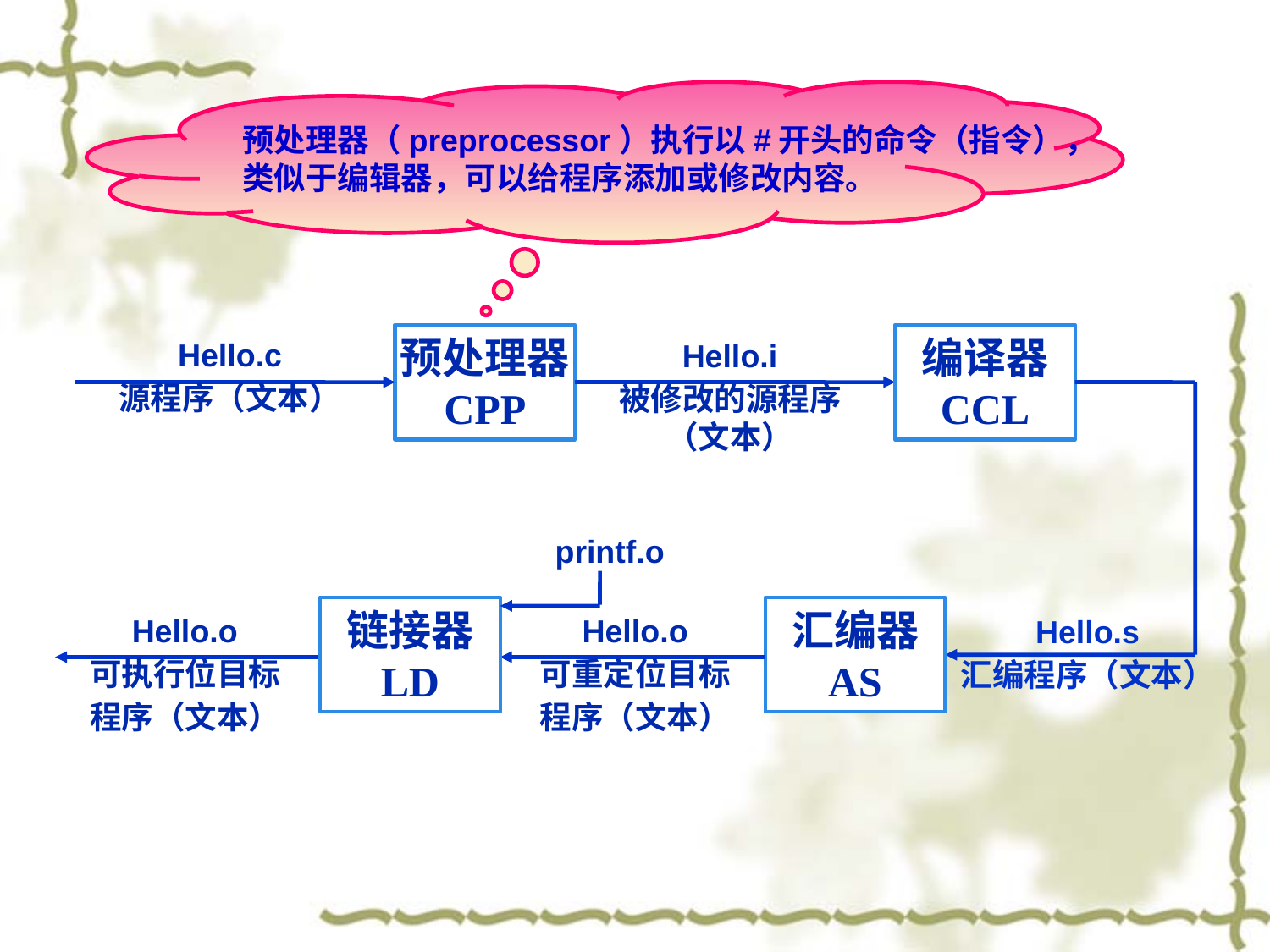

预处理器（preprocessor）执行以#开头的命令（指令），
类似于编辑器，可以给程序添加或修改内容。
预处理器
CPP
Hello.c
源程序（文本）

编译器
CCL

Hello.s
汇编程序（文本）

Hello.i
被修改的源程序（文本）

printf.o

链接器
LD

汇编器
AS
Hello.o
可重定位目标
程序（文本）

Hello.o
可执行位目标
程序（文本）